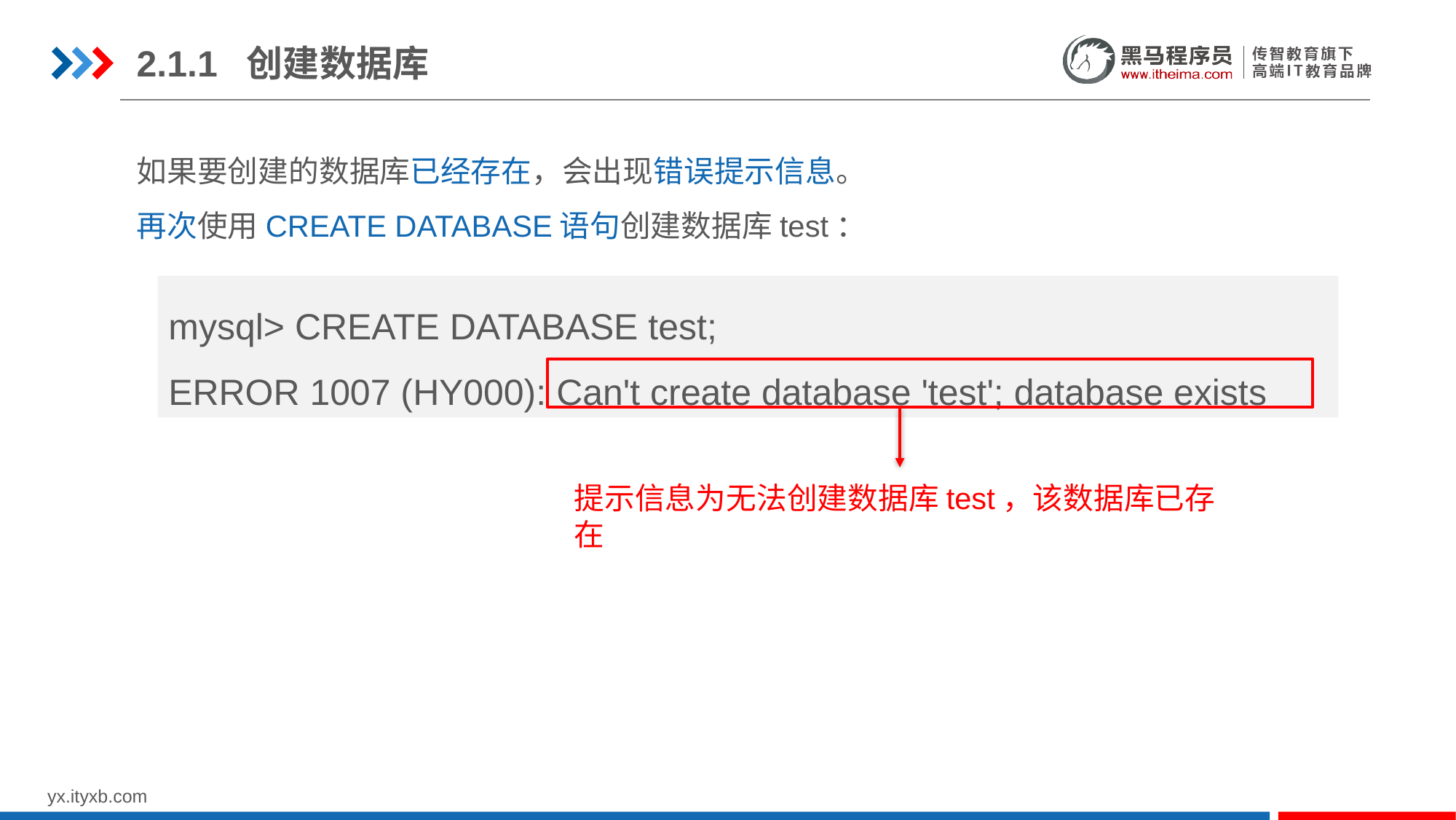

2.1.1  创建数据库
如果要创建的数据库已经存在，会出现错误提示信息。
再次使用CREATE DATABASE语句创建数据库test：
mysql> CREATE DATABASE test;
ERROR 1007 (HY000): Can't create database 'test'; database exists

提示信息为无法创建数据库test，该数据库已存在